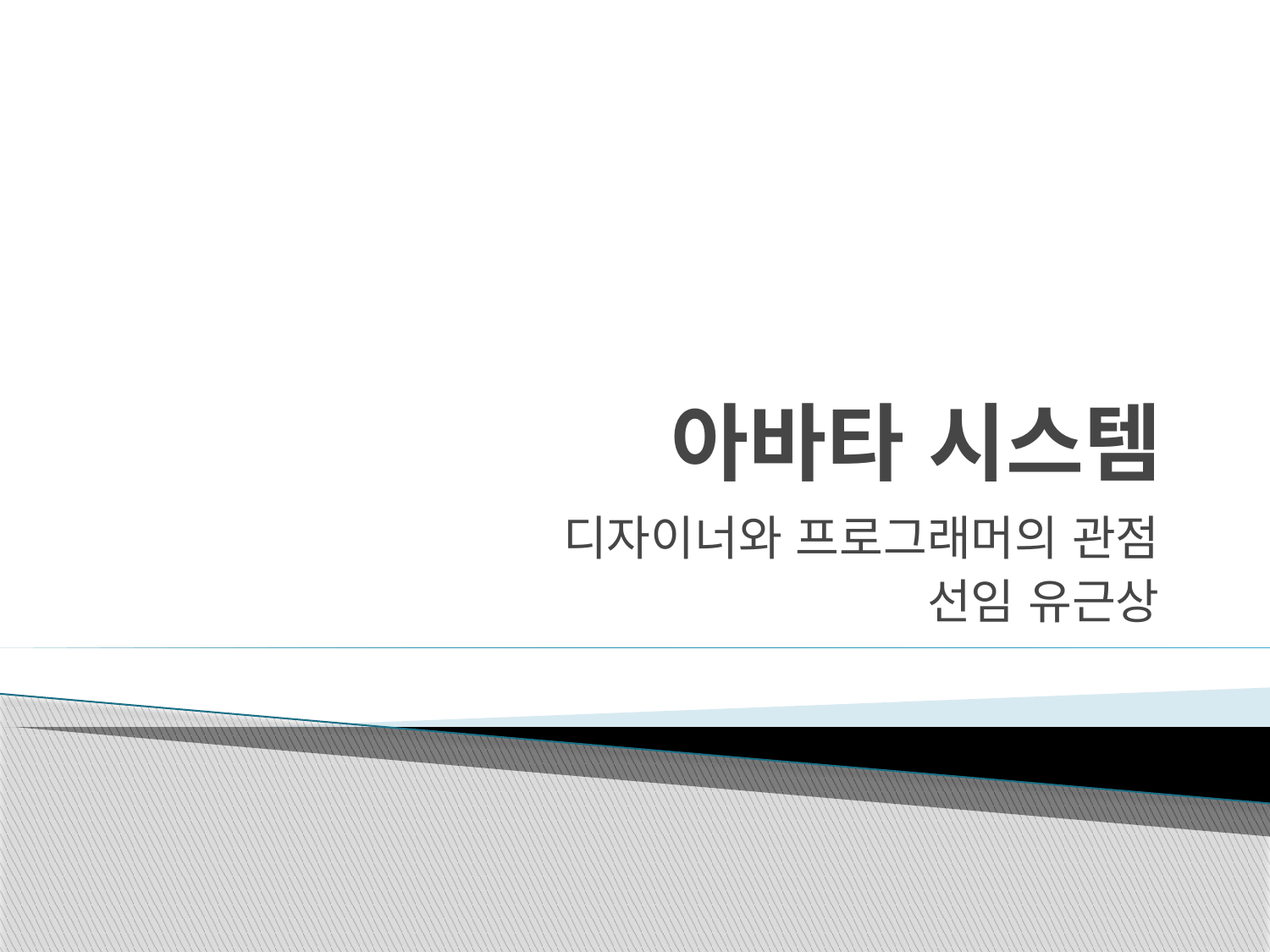

# 아바타 시스템
디자이너와 프로그래머의 관점
선임 유근상